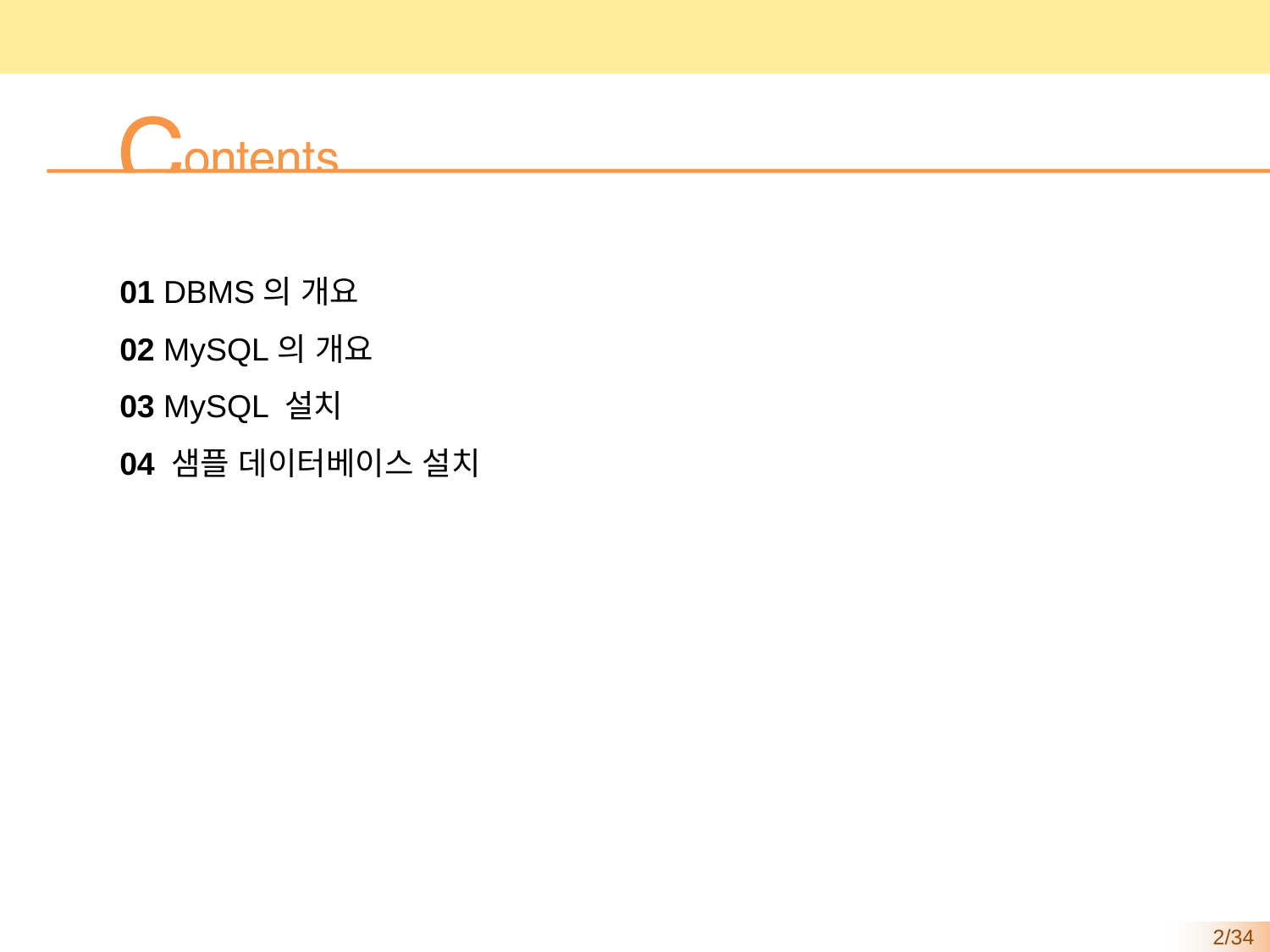

01 DBMS의 개요
02 MySQL의 개요
03 MySQL 설치
04 샘플 데이터베이스 설치